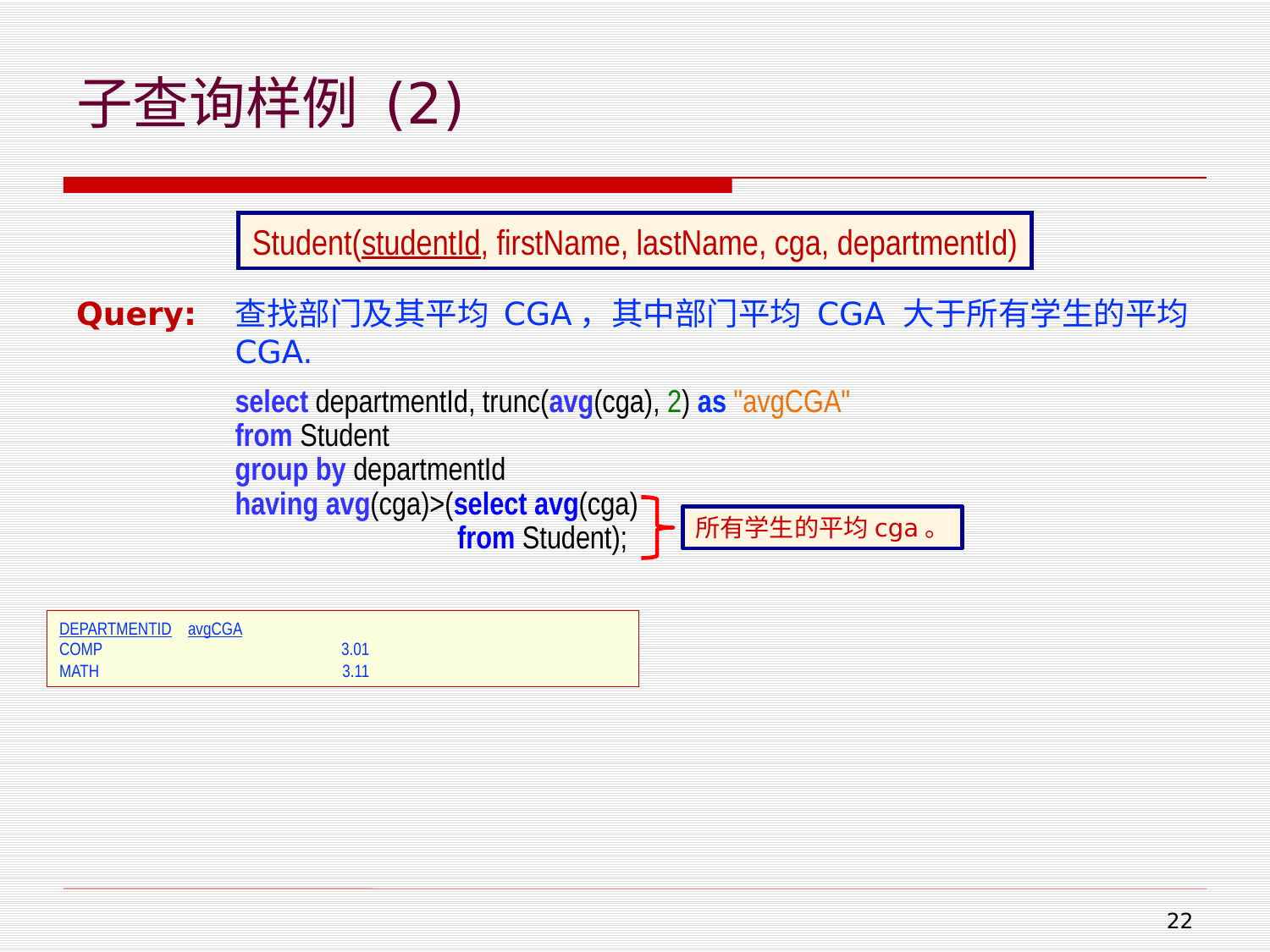

# 子查询样例 (2)
Student(studentId, firstName, lastName, cga, departmentId)
Query:	查找部门及其平均 CGA，其中部门平均 CGA 大于所有学生的平均 CGA.
select departmentId, trunc(avg(cga), 2) as "avgCGA"
from Student
group by departmentId
having avg(cga)>(select avg(cga)
from Student);

所有学生的平均cga。
DEPARTMENTID	avgCGA
COMP	3.01
MATH	3.11
22